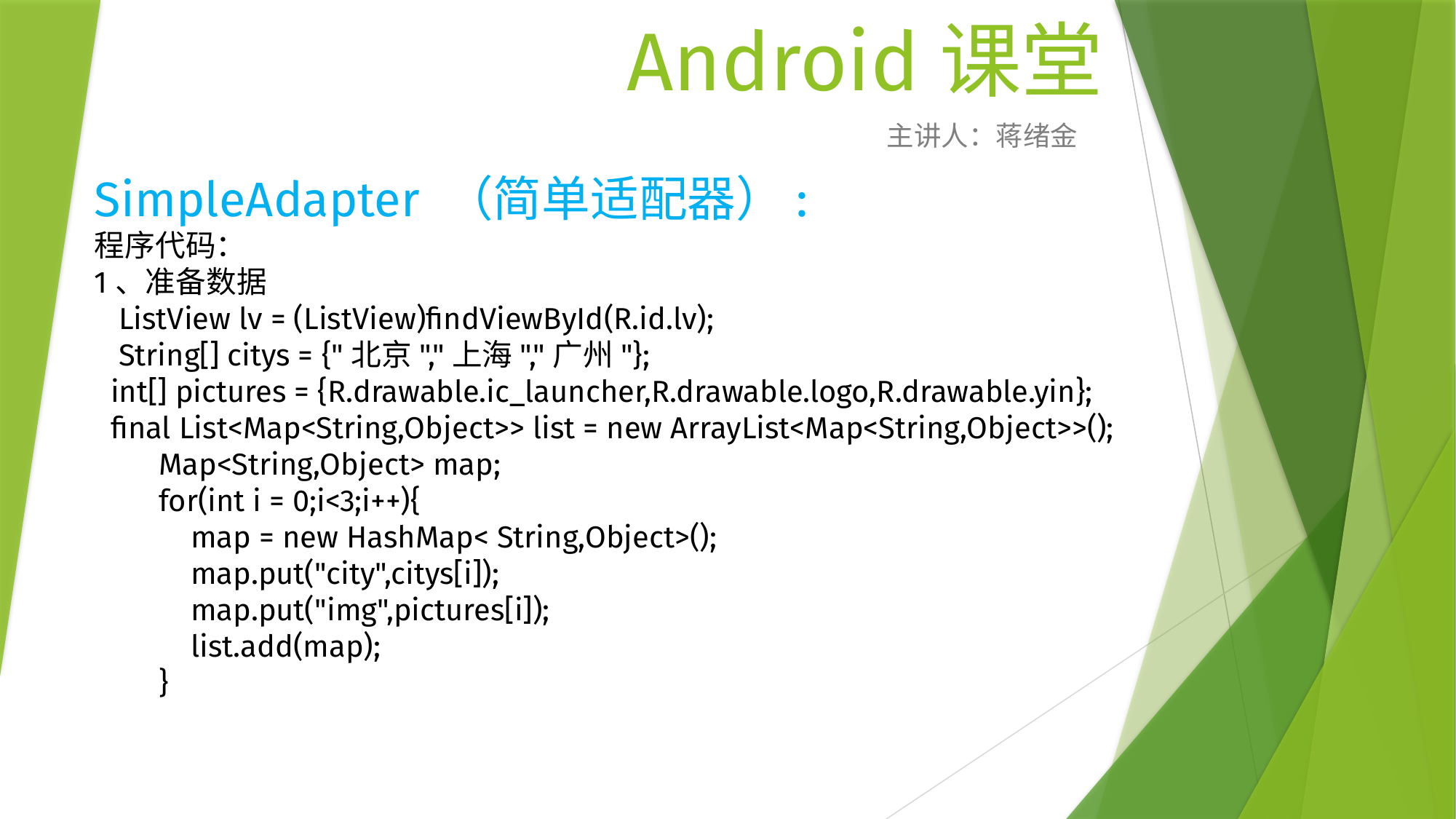

# Android课堂
主讲人：蒋绪金
SimpleAdapter （简单适配器）:
程序代码：
1、准备数据
   ListView lv = (ListView)findViewById(R.id.lv);
   String[] citys = {"北京","上海","广州"};
  int[] pictures = {R.drawable.ic_launcher,R.drawable.logo,R.drawable.yin};
  final List<Map<String,Object>> list = new ArrayList<Map<String,Object>>();
        Map<String,Object> map;
        for(int i = 0;i<3;i++){
            map = new HashMap< String,Object>();
            map.put("city",citys[i]);
            map.put("img",pictures[i]);
            list.add(map);
        }